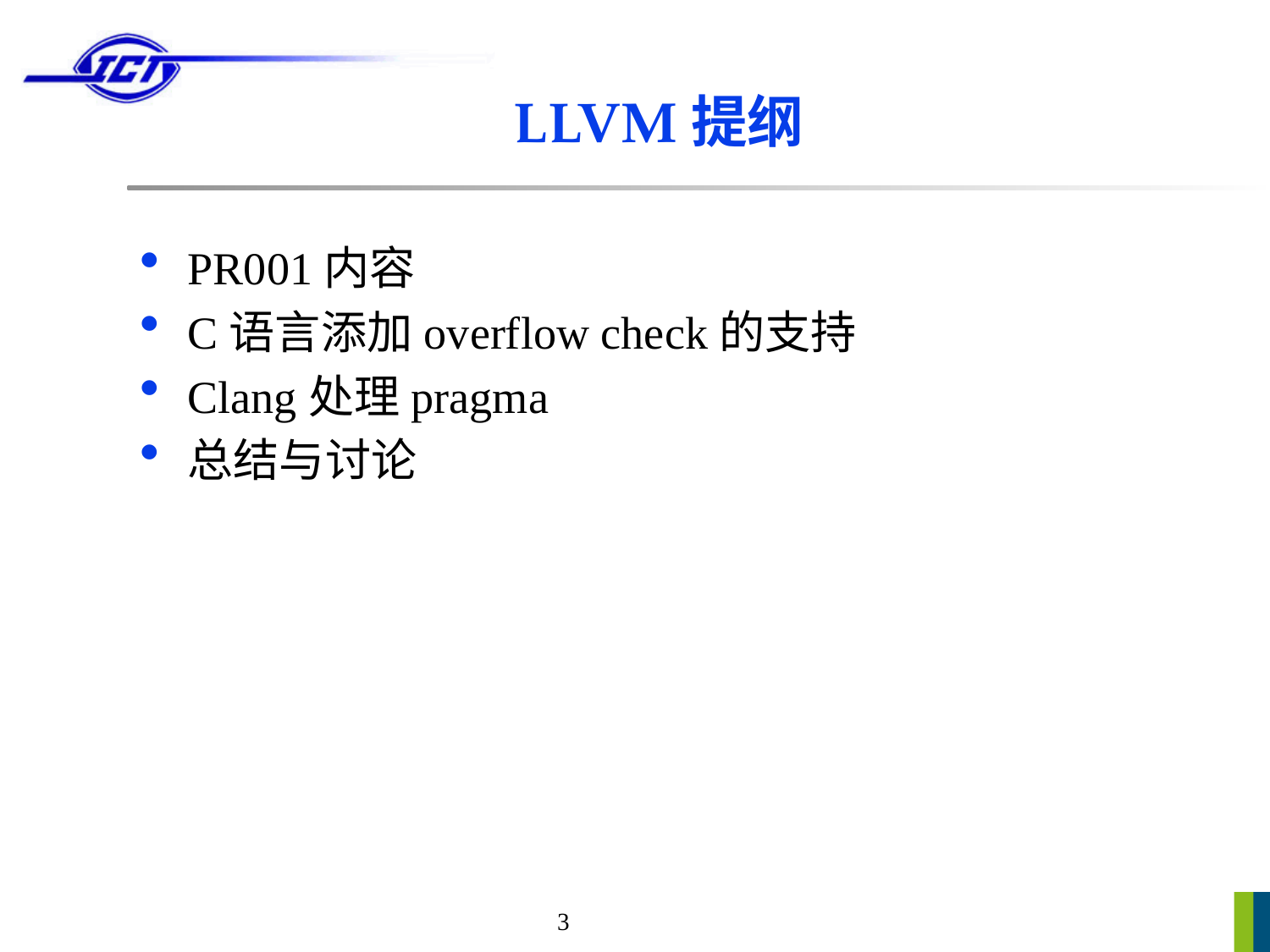

# LLVM提纲
PR001内容
C语言添加overflow check的支持
Clang处理pragma
总结与讨论